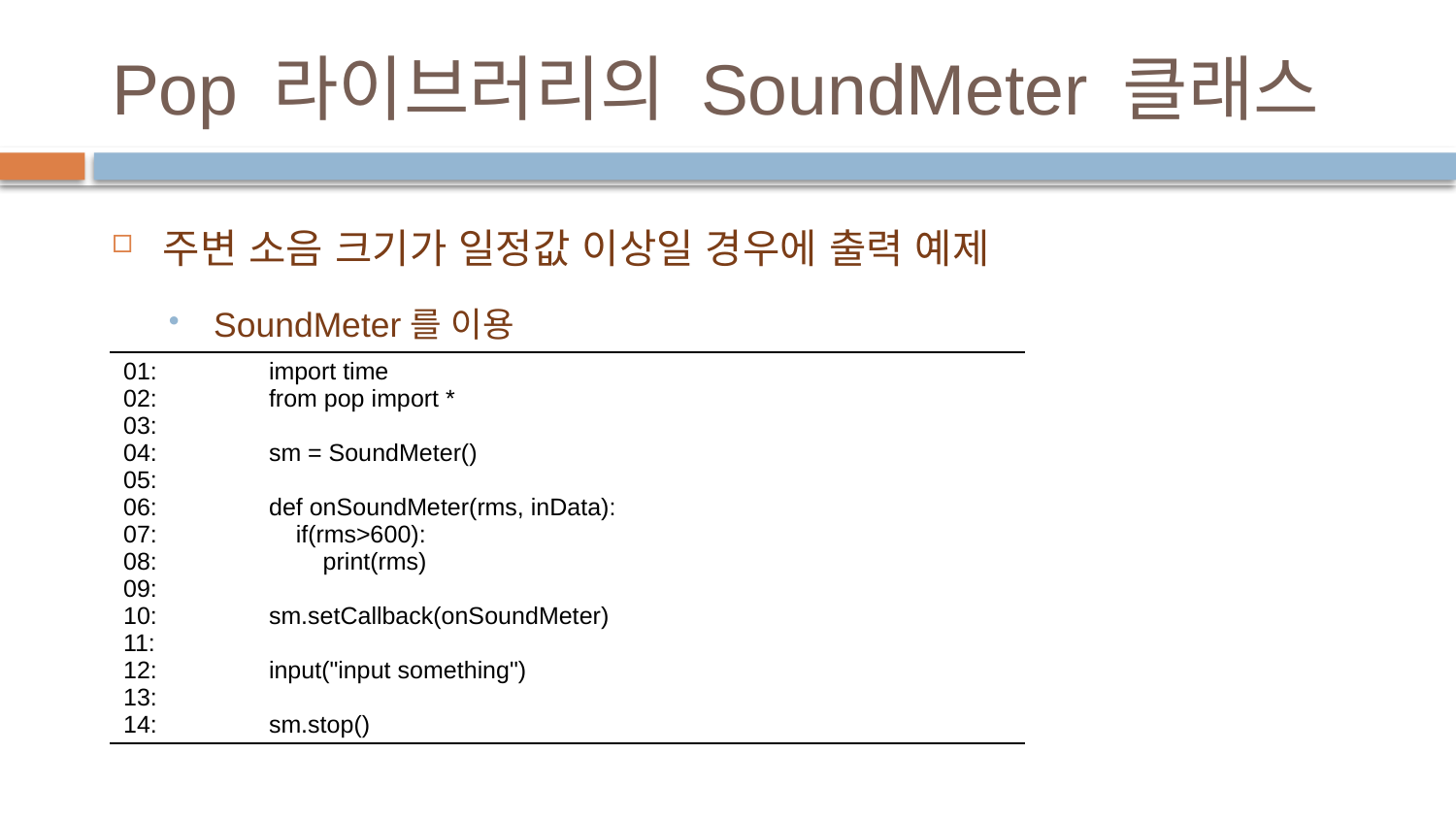

# Pop 라이브러리의 SoundMeter 클래스
주변 소음 크기가 일정값 이상일 경우에 출력 예제
SoundMeter를 이용
| 01: import time 02: from pop import \* 03: 04: sm = SoundMeter() 05: 06: def onSoundMeter(rms, inData): 07: if(rms>600): 08: print(rms) 09: 10: sm.setCallback(onSoundMeter) 11: 12: input("input something") 13: 14: sm.stop() |
| --- |